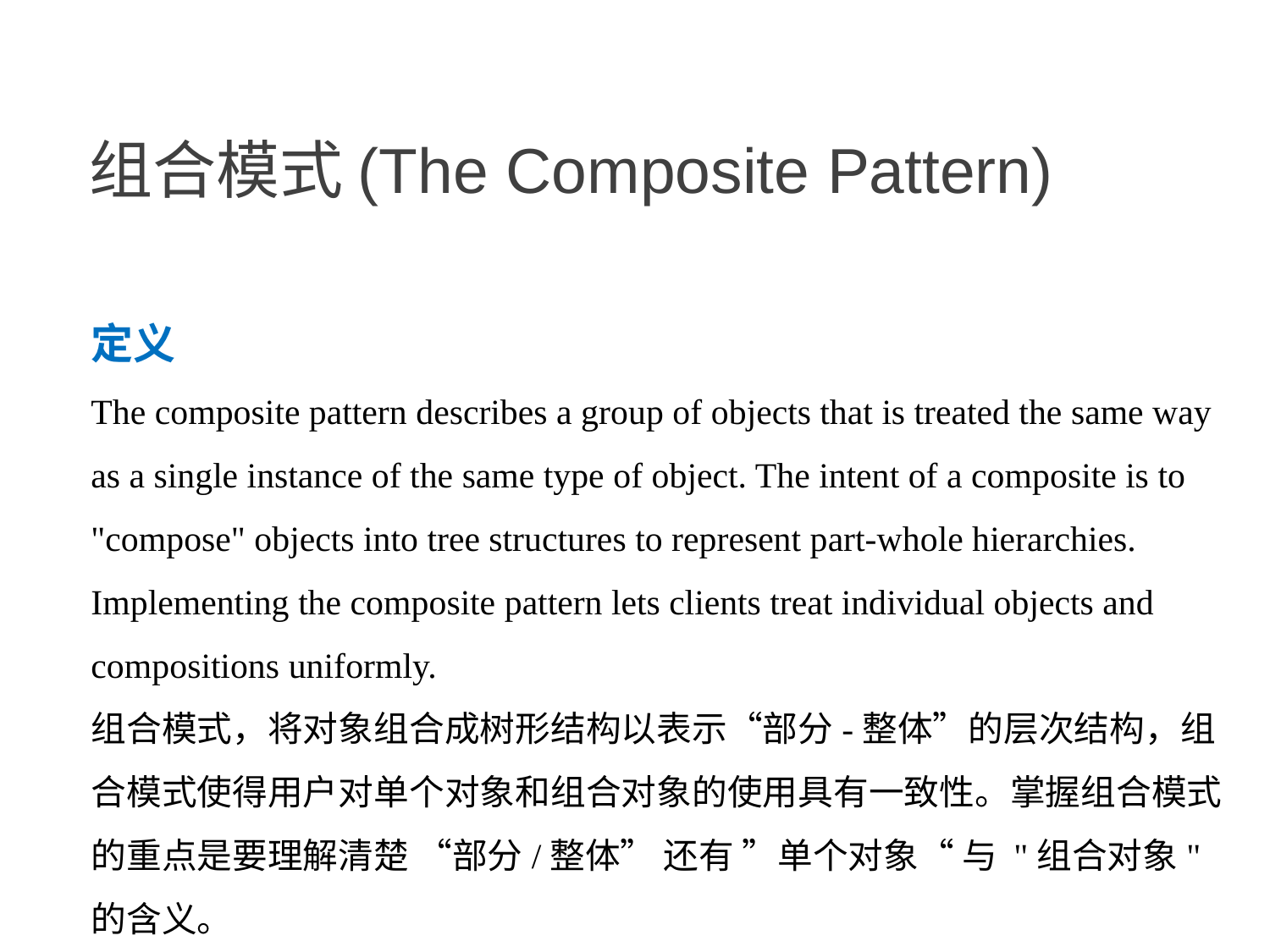

组合模式(The Composite Pattern)
定义
The composite pattern describes a group of objects that is treated the same way as a single instance of the same type of object. The intent of a composite is to "compose" objects into tree structures to represent part-whole hierarchies. Implementing the composite pattern lets clients treat individual objects and compositions uniformly.
组合模式，将对象组合成树形结构以表示“部分-整体”的层次结构，组合模式使得用户对单个对象和组合对象的使用具有一致性。掌握组合模式的重点是要理解清楚 “部分/整体” 还有 ”单个对象“ 与 "组合对象" 的含义。